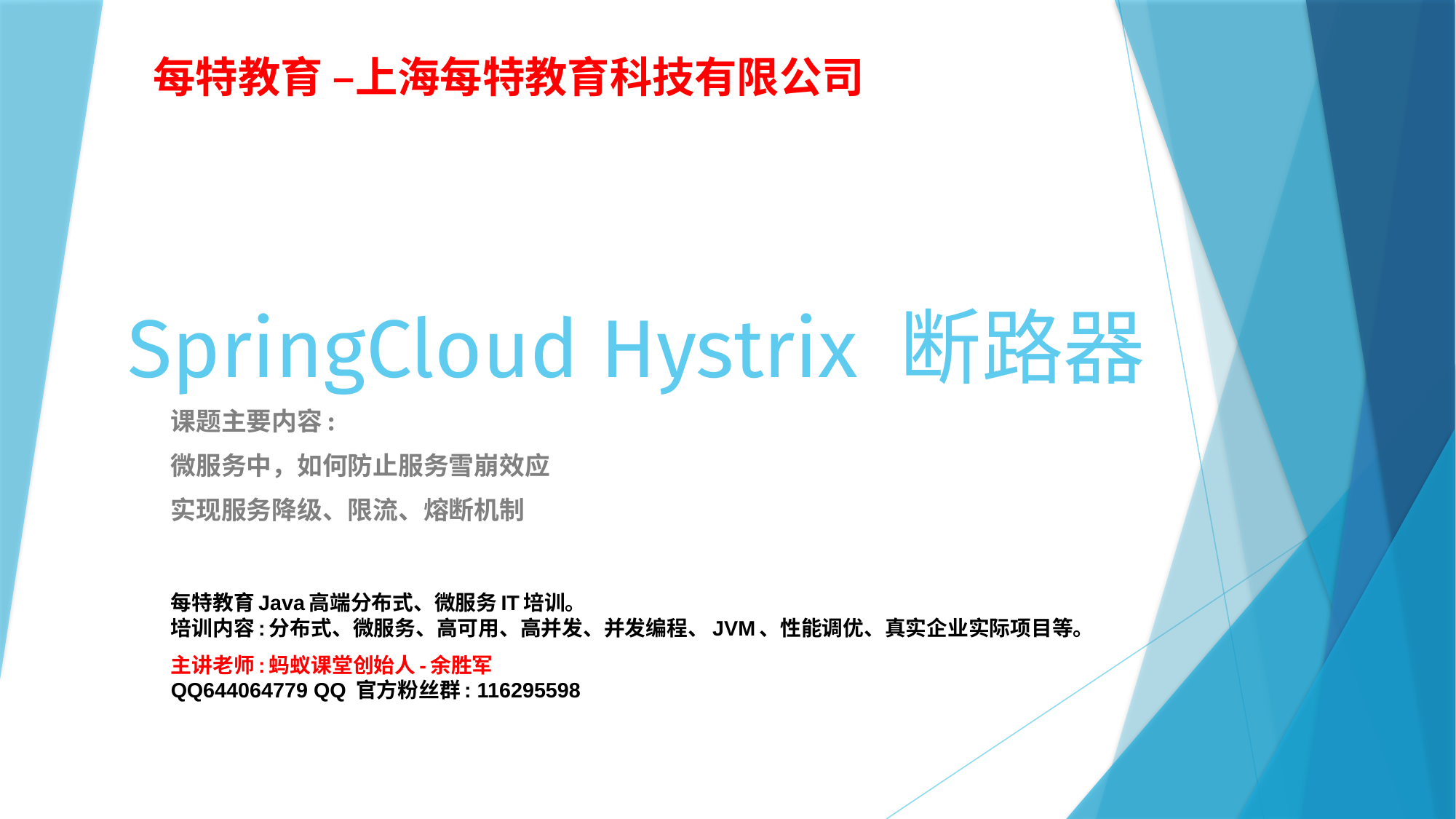

每特教育 –上海每特教育科技有限公司

# SpringCloud Hystrix 断路器
课题主要内容:
微服务中，如何防止服务雪崩效应
实现服务降级、限流、熔断机制

每特教育Java高端分布式、微服务IT培训。
培训内容:分布式、微服务、高可用、高并发、并发编程、JVM、性能调优、真实企业实际项目等。
主讲老师:蚂蚁课堂创始人-余胜军
QQ644064779 QQ 官方粉丝群: 116295598